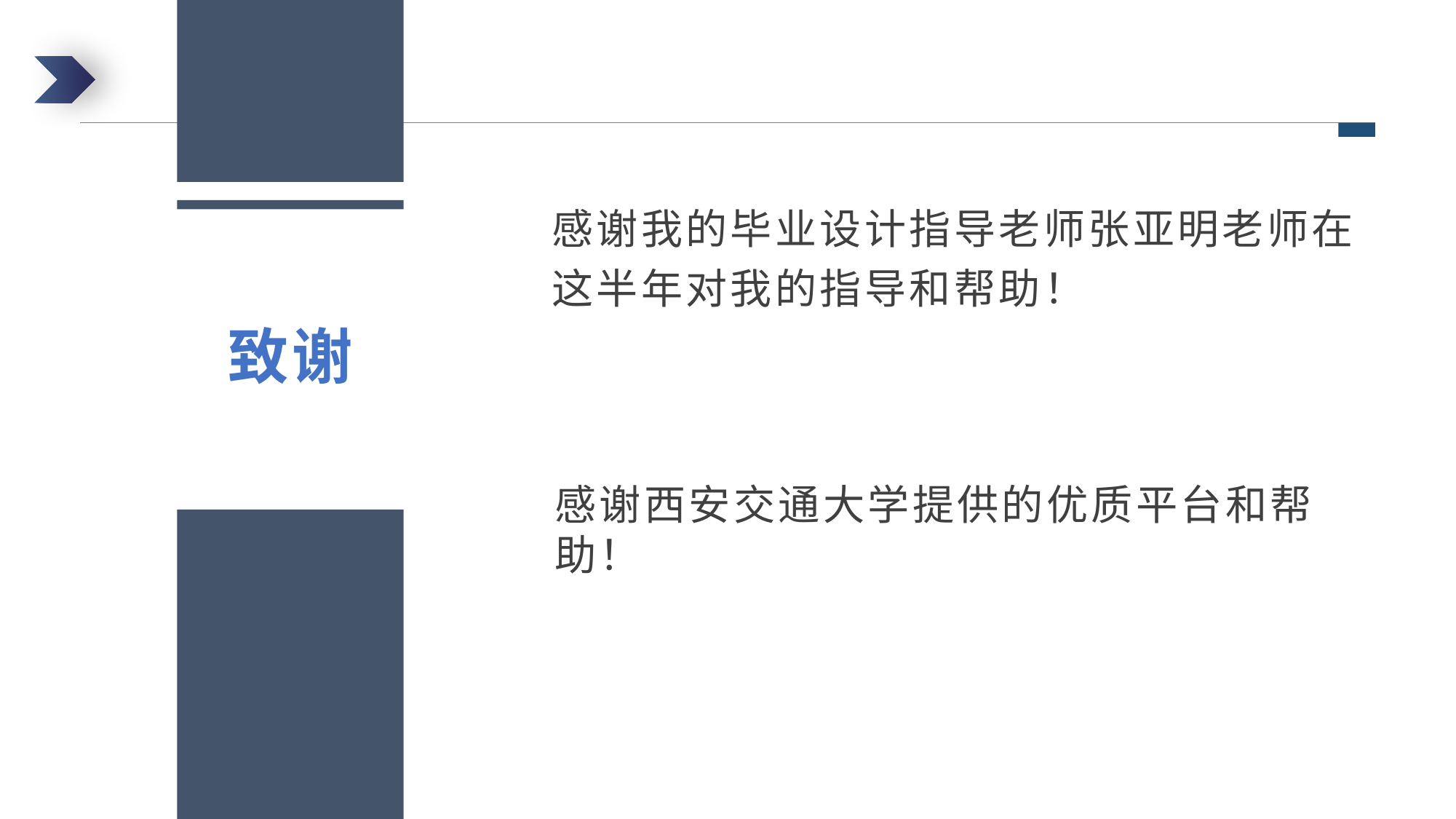

感谢我的毕业设计指导老师张亚明老师在这半年对我的指导和帮助！

致谢
感谢西安交通大学提供的优质平台和帮助！